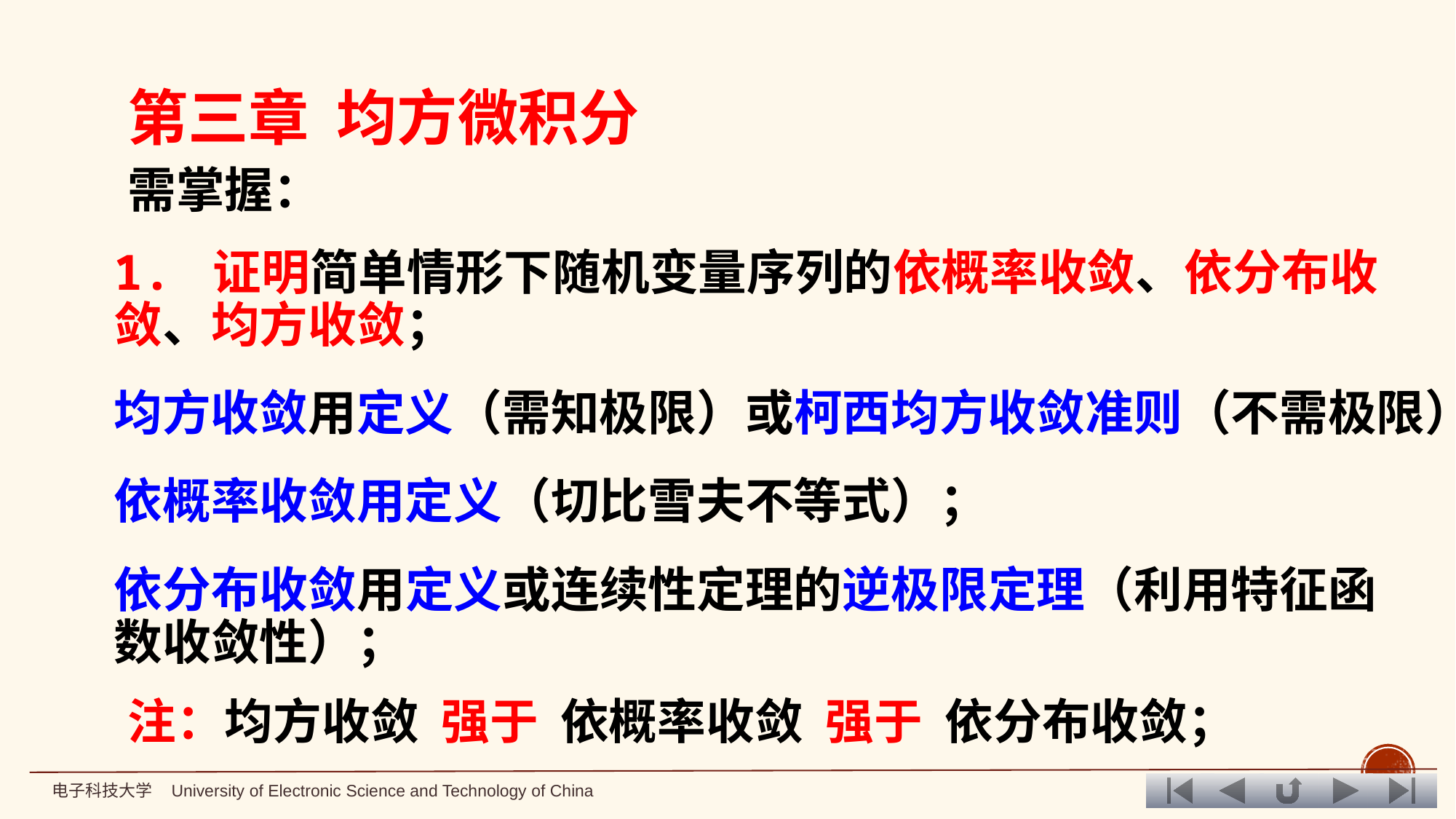

# 第三章  均方微积分
需掌握：
1. 证明简单情形下随机变量序列的依概率收敛、依分布收敛、均方收敛；
均方收敛用定义（需知极限）或柯西均方收敛准则（不需极限）

依概率收敛用定义（切比雪夫不等式）；

依分布收敛用定义或连续性定理的逆极限定理（利用特征函数收敛性）；

注：均方收敛  强于  依概率收敛  强于  依分布收敛；

电子科技大学    University of Electronic Science and Technology of China